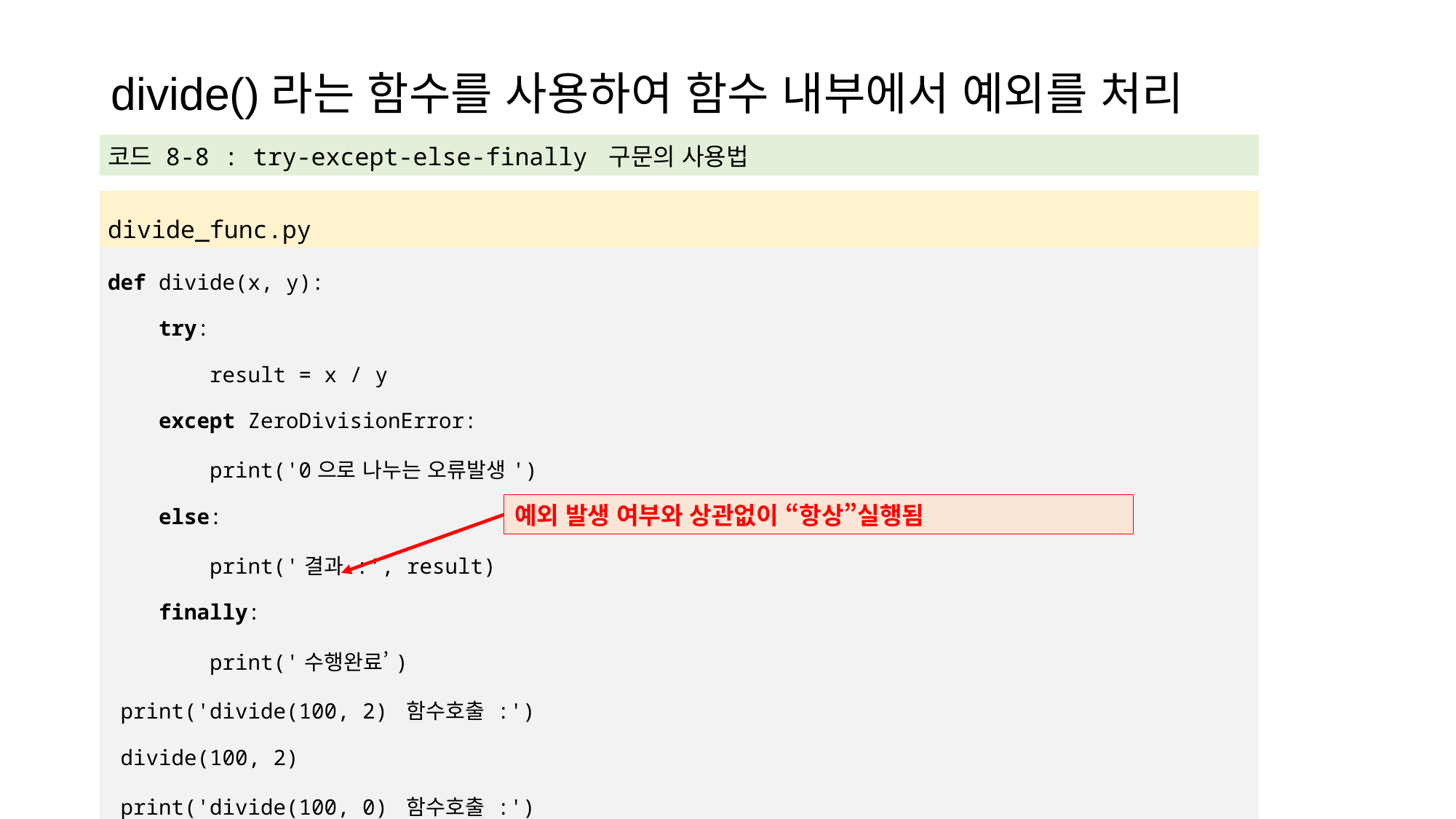

# divide()라는 함수를 사용하여 함수 내부에서 예외를 처리
| 코드 8-8 : try-except-else-finally 구문의 사용법 |
| --- |
|  |
| divide\_func.py |
| def divide(x, y): try: result = x / y except ZeroDivisionError: print('0으로 나누는 오류발생') else: print('결과 :', result) finally: print('수행완료’) print('divide(100, 2) 함수호출 :') divide(100, 2) print('divide(100, 0) 함수호출 :') divide(100, 0) |
예외 발생 여부와 상관없이 “항상”실행됨